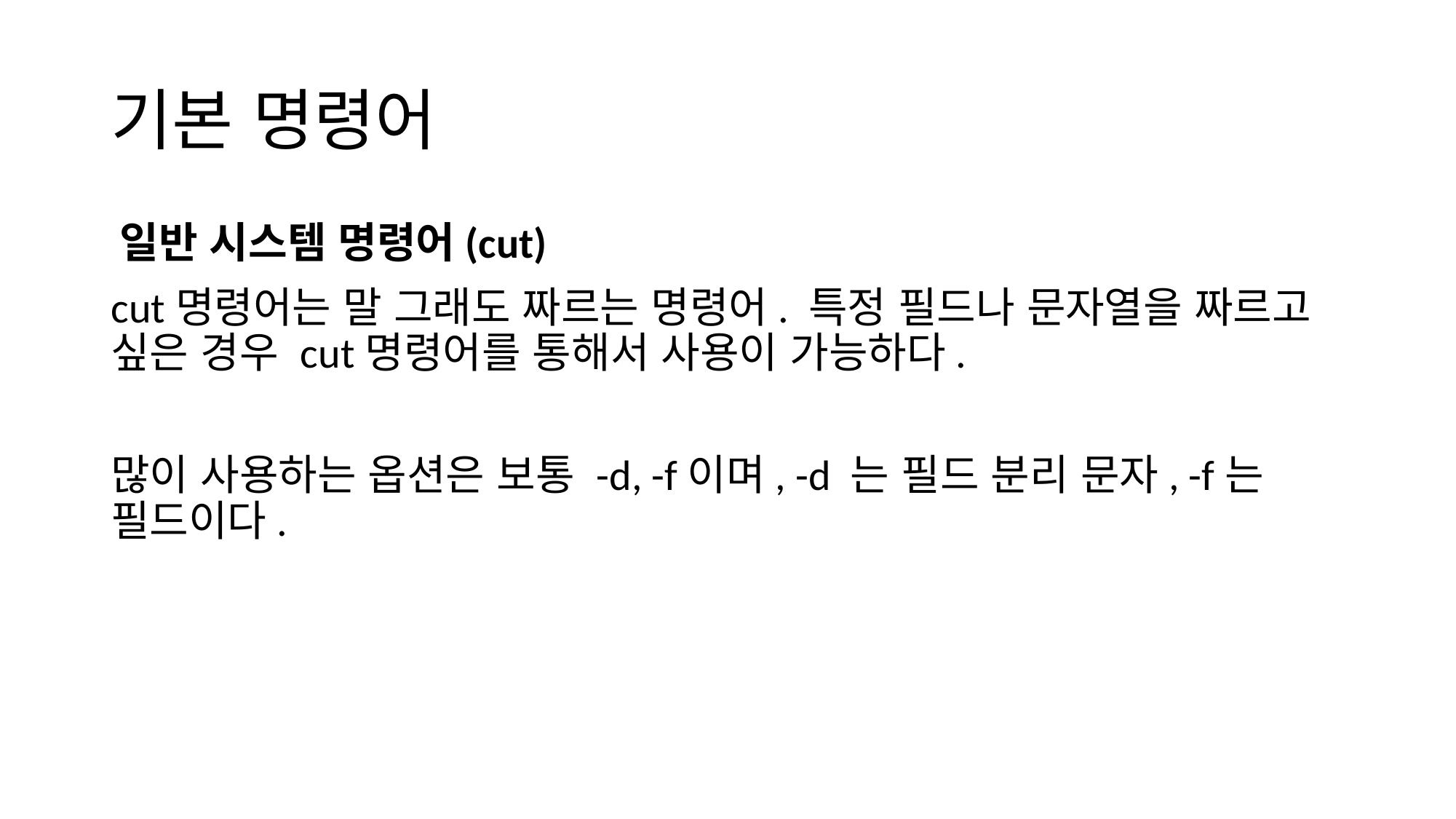

# 기본 명령어
일반 시스템 명령어(cut)
cut명령어는 말 그래도 짜르는 명령어. 특정 필드나 문자열을 짜르고 싶은 경우 cut명령어를 통해서 사용이 가능하다.

많이 사용하는 옵션은 보통 -d, -f이며, -d 는 필드 분리 문자, -f는 필드이다.